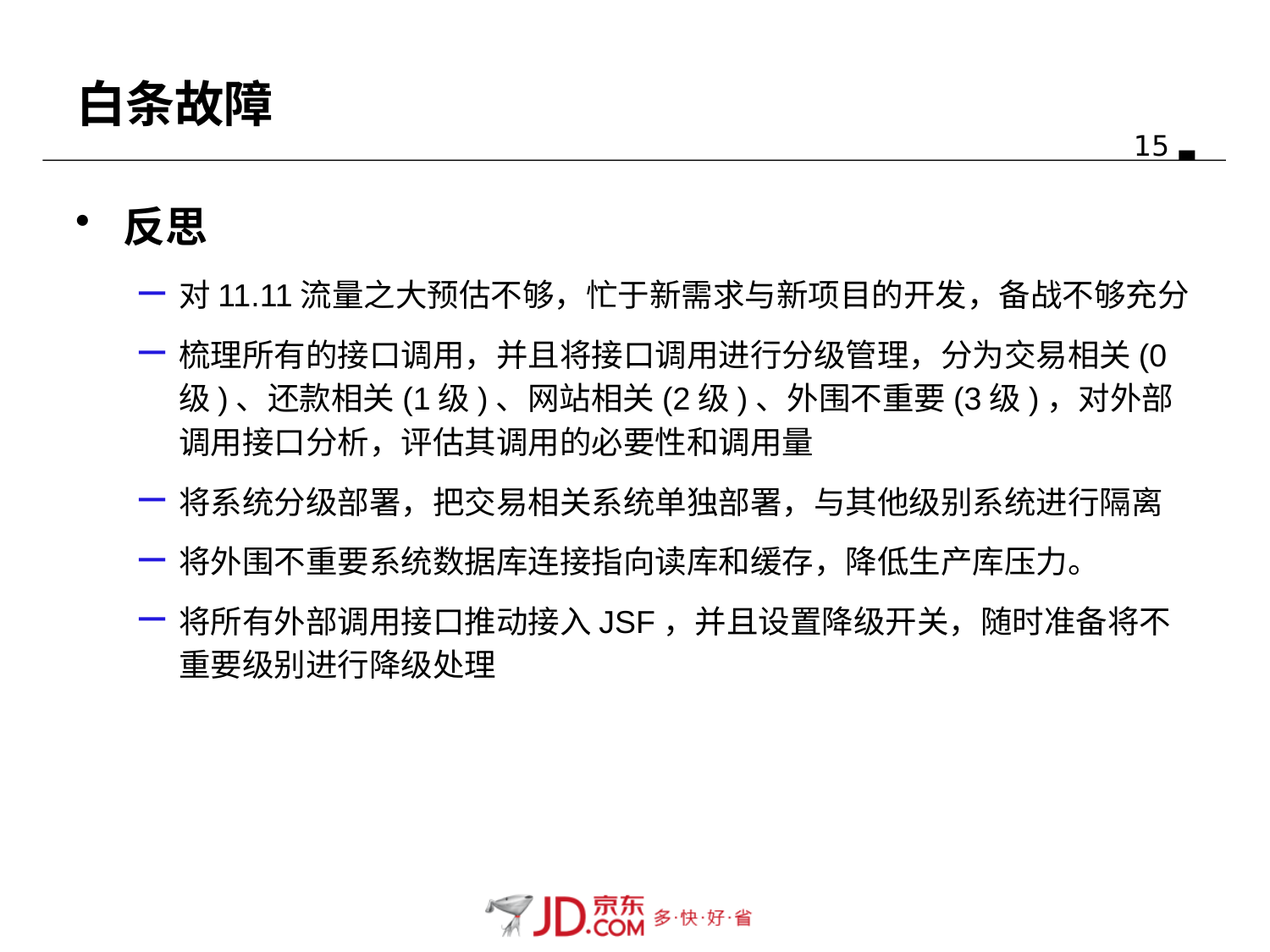

# 白条故障
反思
对11.11流量之大预估不够，忙于新需求与新项目的开发，备战不够充分
梳理所有的接口调用，并且将接口调用进行分级管理，分为交易相关(0级)、还款相关(1级)、网站相关(2级)、外围不重要(3级)，对外部调用接口分析，评估其调用的必要性和调用量
将系统分级部署，把交易相关系统单独部署，与其他级别系统进行隔离
将外围不重要系统数据库连接指向读库和缓存，降低生产库压力。
将所有外部调用接口推动接入JSF，并且设置降级开关，随时准备将不重要级别进行降级处理